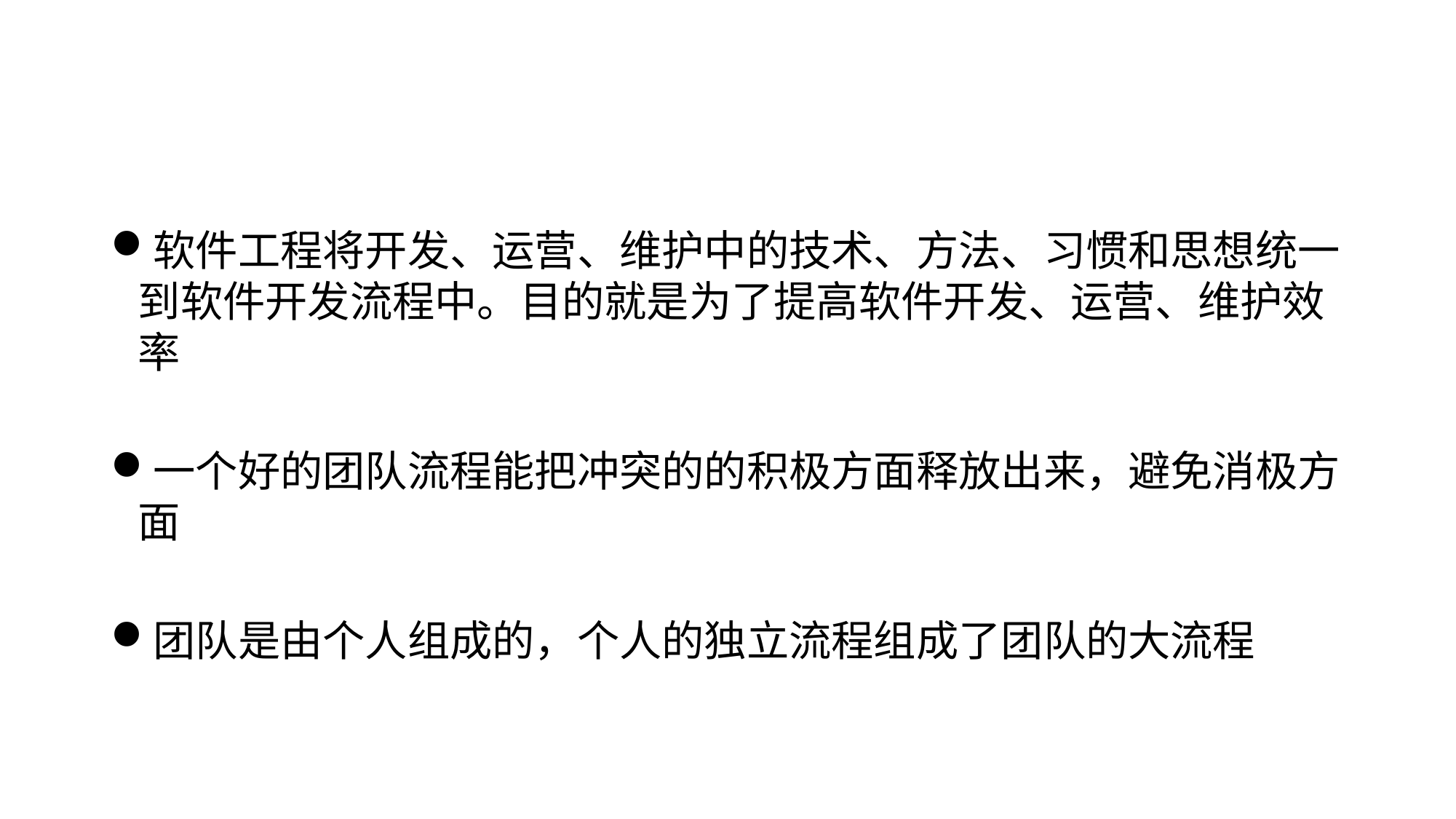

#
软件工程将开发、运营、维护中的技术、方法、习惯和思想统一到软件开发流程中。目的就是为了提高软件开发、运营、维护效率

一个好的团队流程能把冲突的的积极方面释放出来，避免消极方面

团队是由个人组成的，个人的独立流程组成了团队的大流程